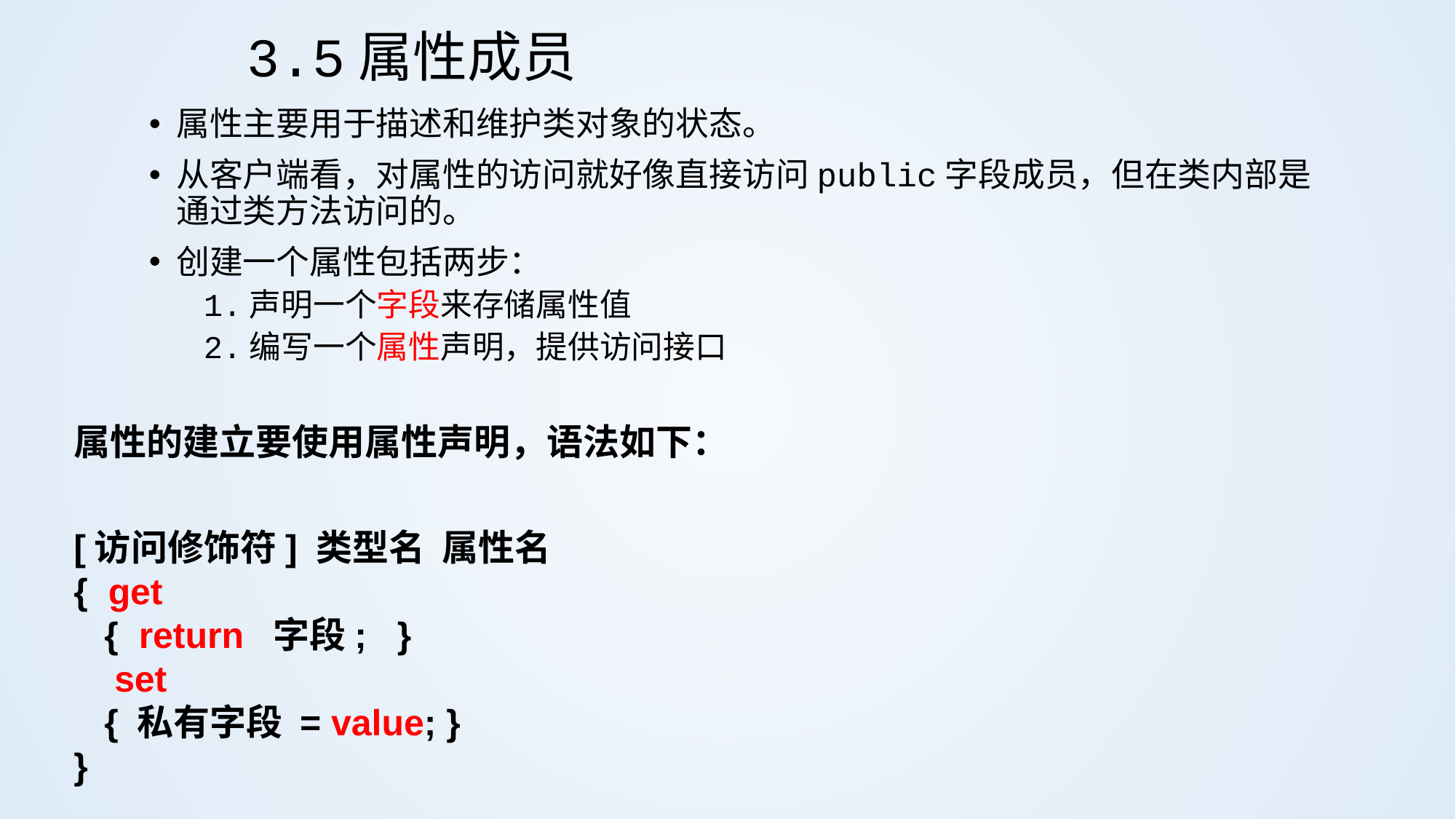

# 3.5属性成员
属性主要用于描述和维护类对象的状态。
从客户端看，对属性的访问就好像直接访问public字段成员，但在类内部是通过类方法访问的。
创建一个属性包括两步：
1.声明一个字段来存储属性值
2.编写一个属性声明，提供访问接口
属性的建立要使用属性声明，语法如下：

[访问修饰符] 类型名  属性名
{  get
   {  return  字段;   }
    set
   { 私有字段 = value; }
}